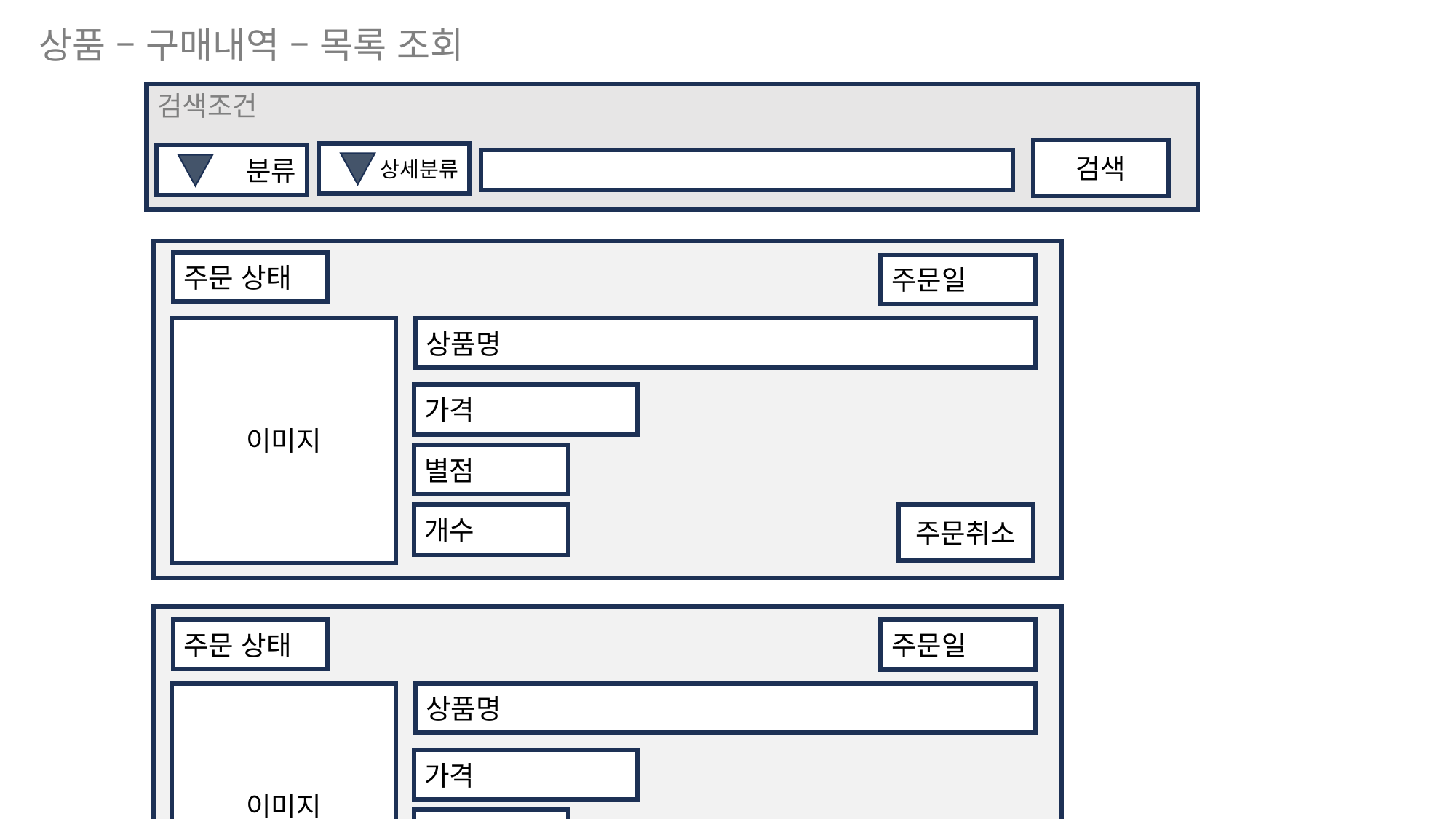

상품 – 구매내역 – 목록 조회
검색조건
검색
상세분류
분류

주문 상태
주문일
이미지
상품명
가격
별점
개수
주문취소

주문 상태
주문일
이미지
상품명
가격
별점
개수